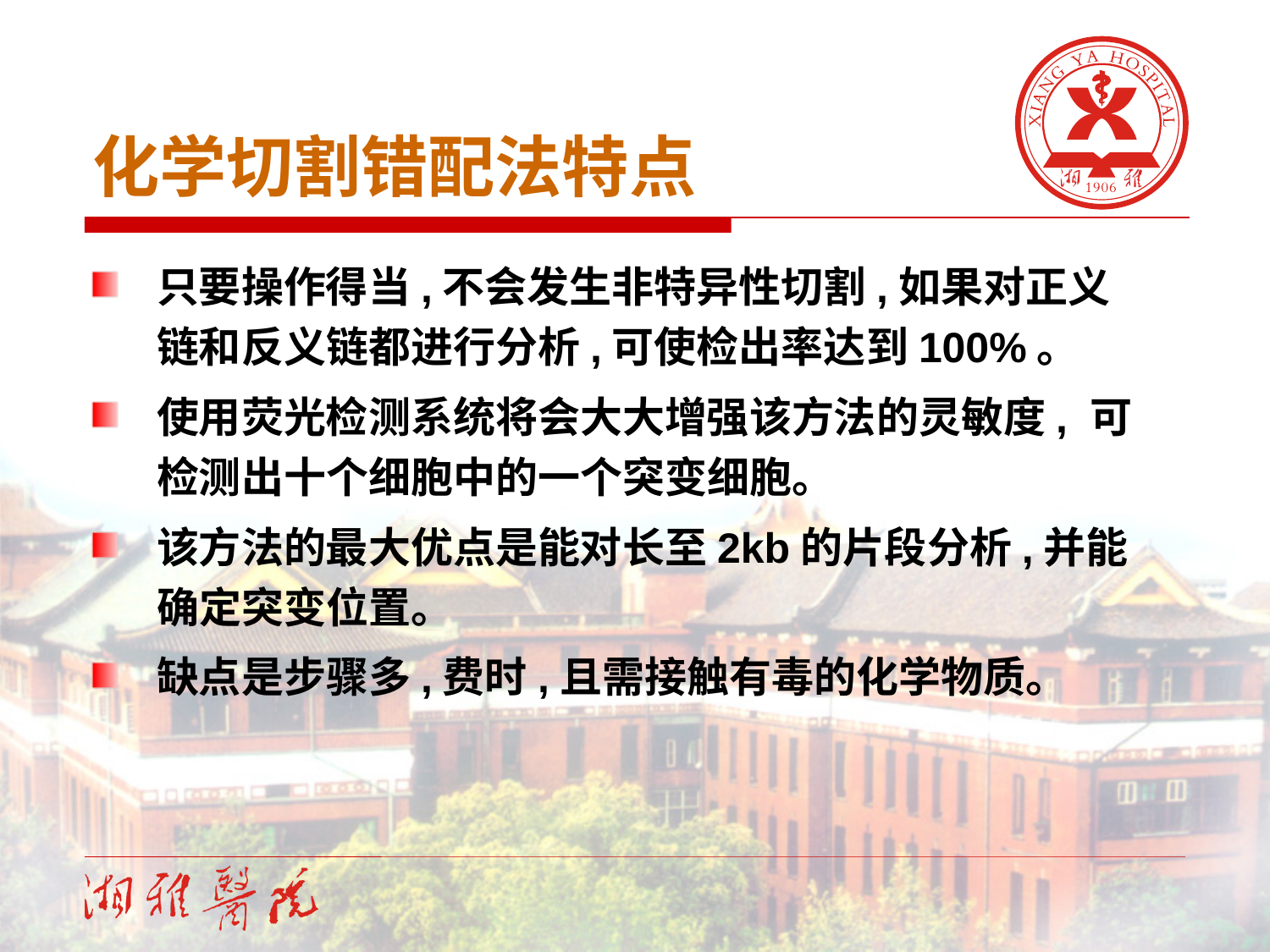

化学切割错配法特点
只要操作得当,不会发生非特异性切割,如果对正义链和反义链都进行分析,可使检出率达到100%。
使用荧光检测系统将会大大增强该方法的灵敏度, 可检测出十个细胞中的一个突变细胞。
该方法的最大优点是能对长至2kb的片段分析,并能确定突变位置。
缺点是步骤多,费时,且需接触有毒的化学物质。